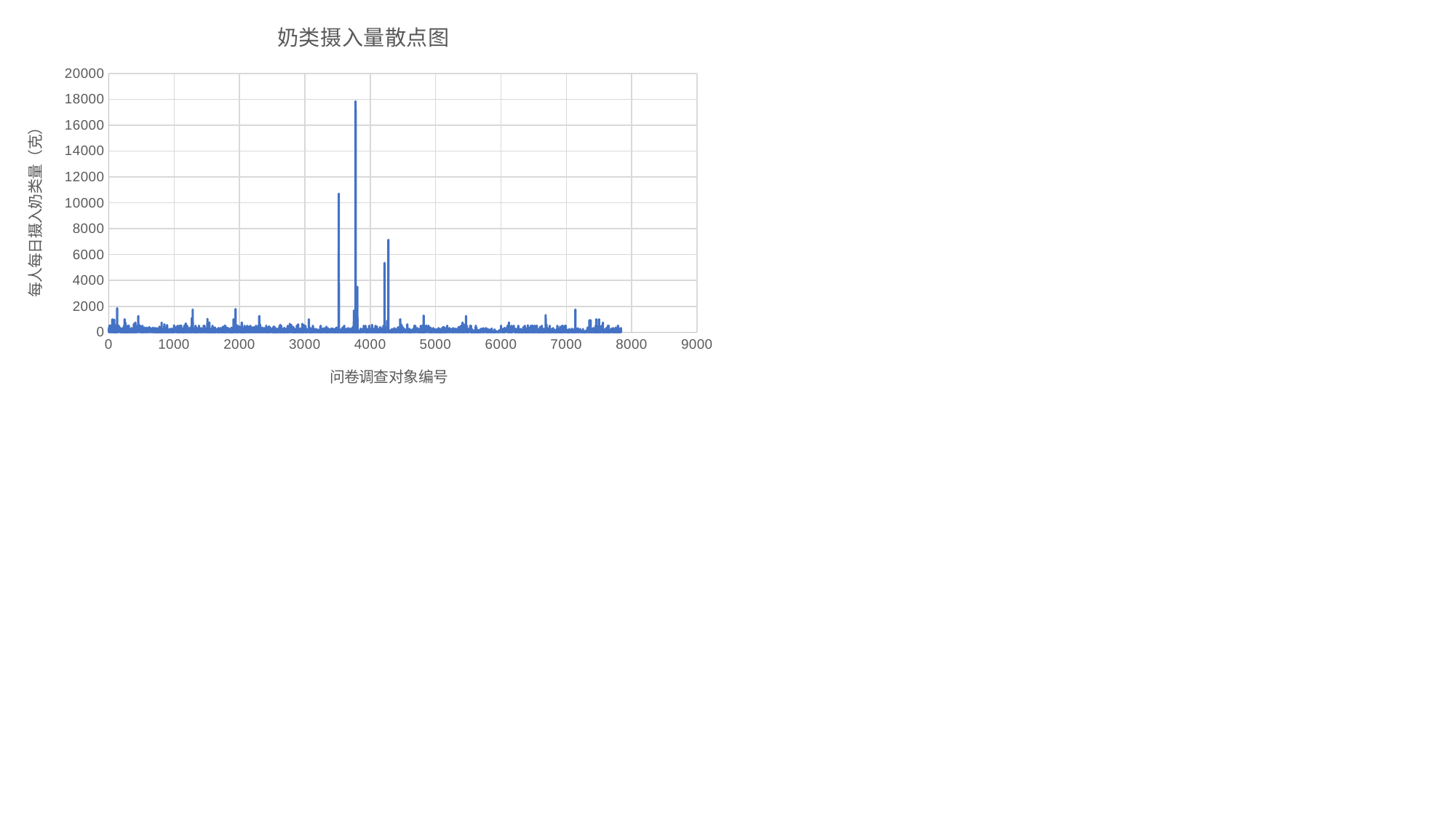

### Chart: 奶类摄入量散点图

| Category | 奶类摄入量 |
|---|---|